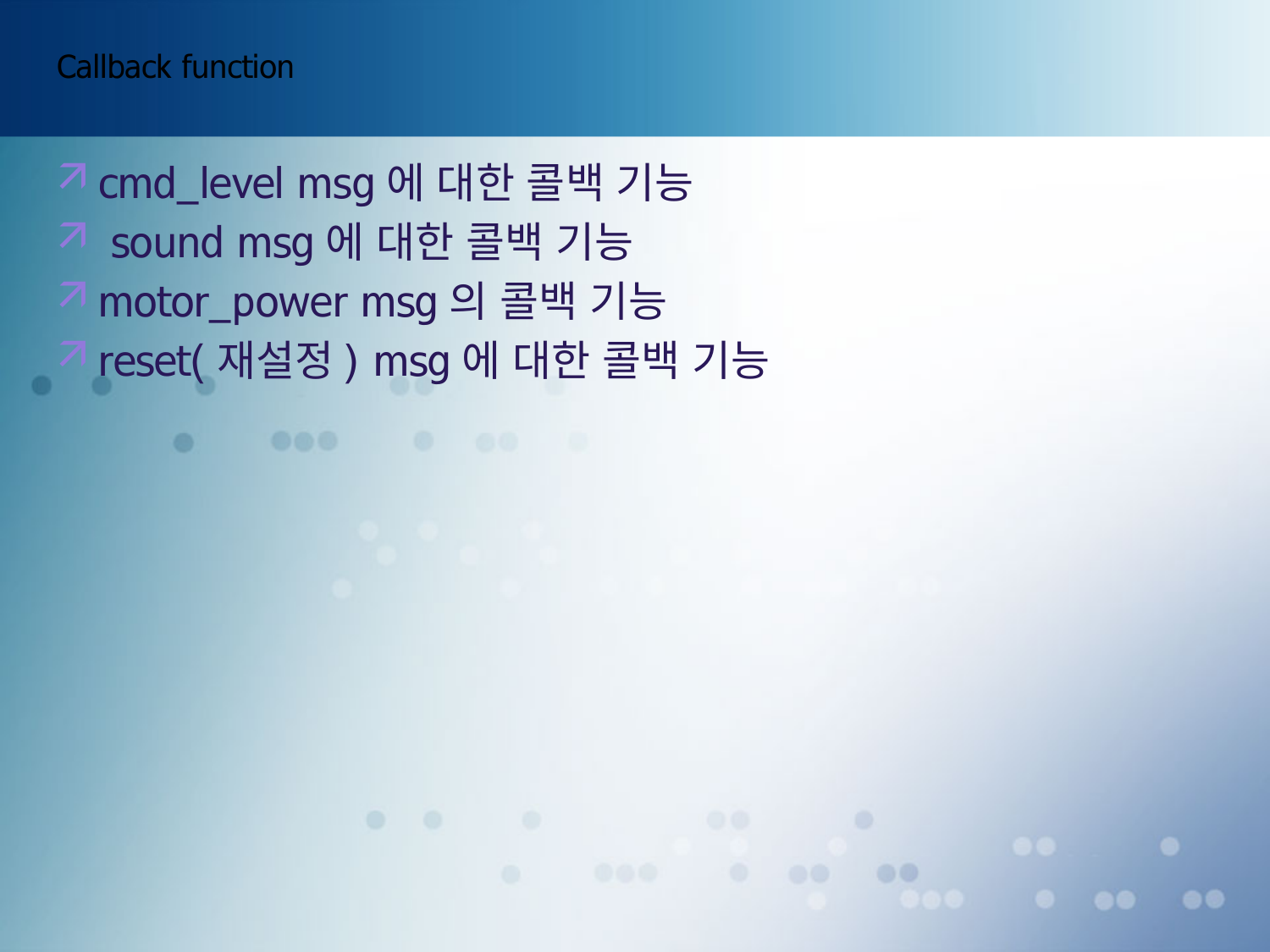

# Callback function
cmd_level msg에 대한 콜백 기능
 sound msg에 대한 콜백 기능
motor_power msg의 콜백 기능
reset(재설정) msg에 대한 콜백 기능